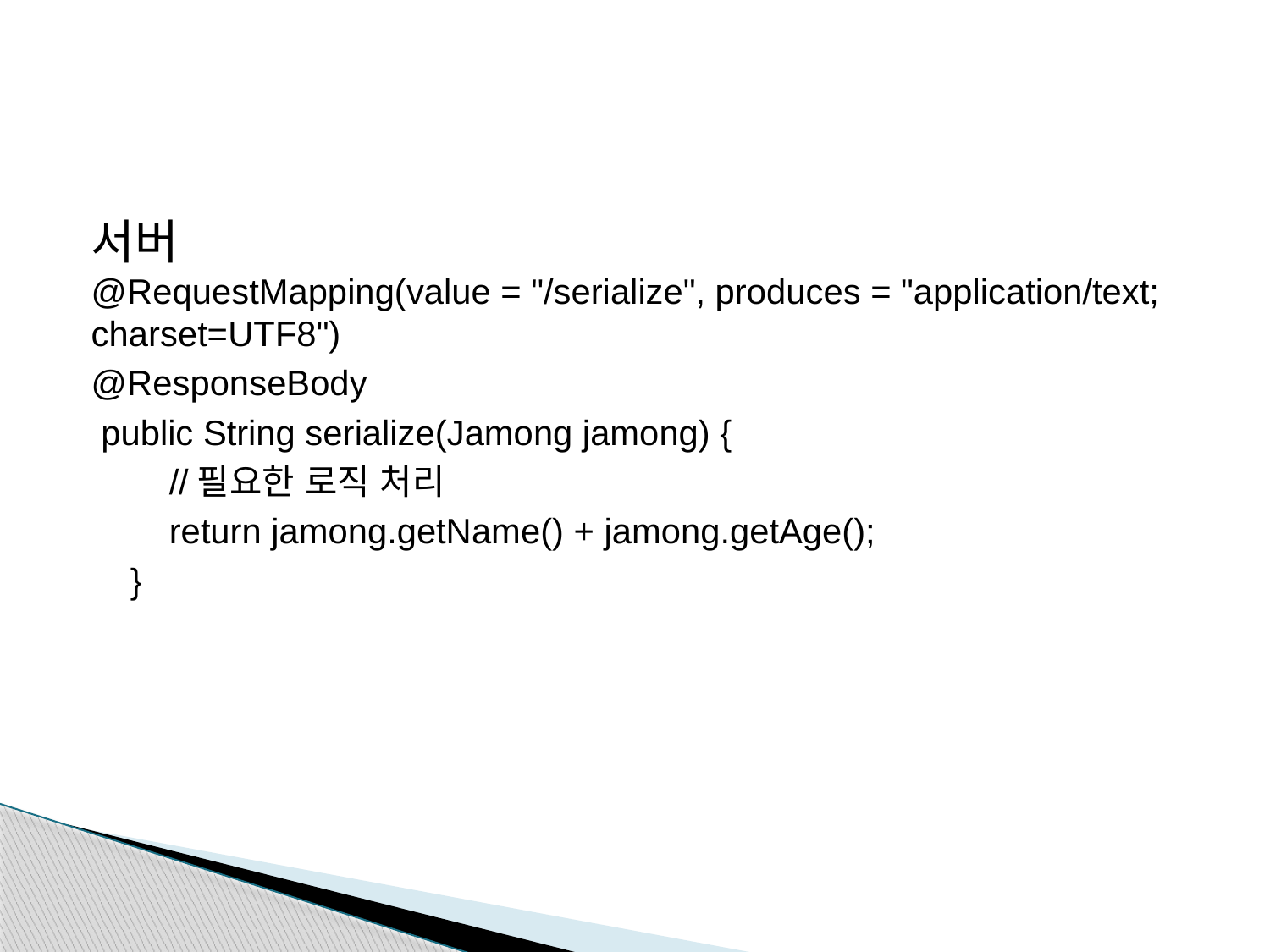

#
서버
@RequestMapping(value = "/serialize", produces = "application/text; charset=UTF8")
@ResponseBody
 public String serialize(Jamong jamong) {
        //필요한 로직 처리
        return jamong.getName() + jamong.getAge();
    }